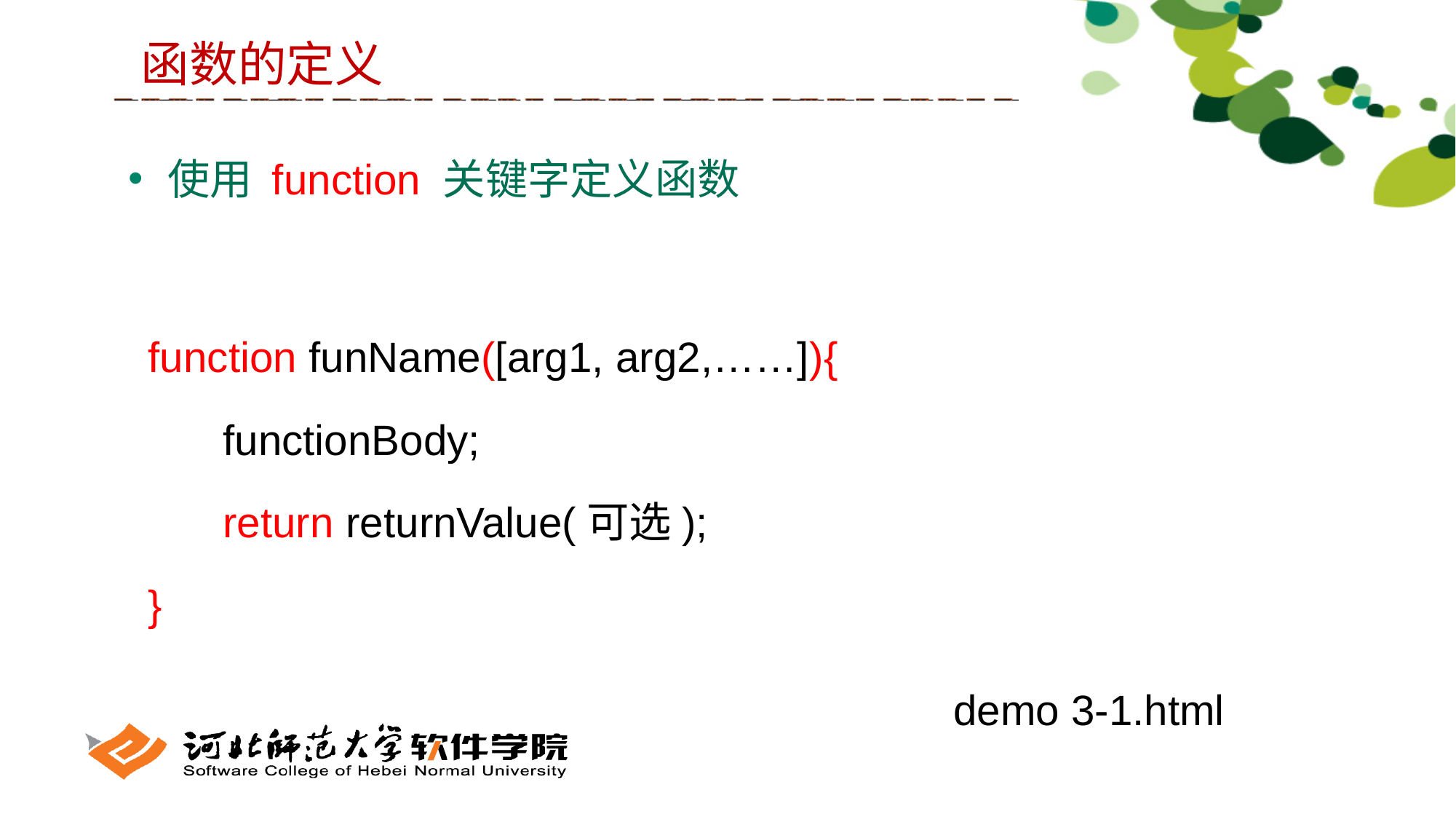

函数的定义

 使用 function 关键字定义函数

function funName([arg1, arg2,……]){
	    functionBody;
	    return returnValue(可选);
}

demo 3-1.html